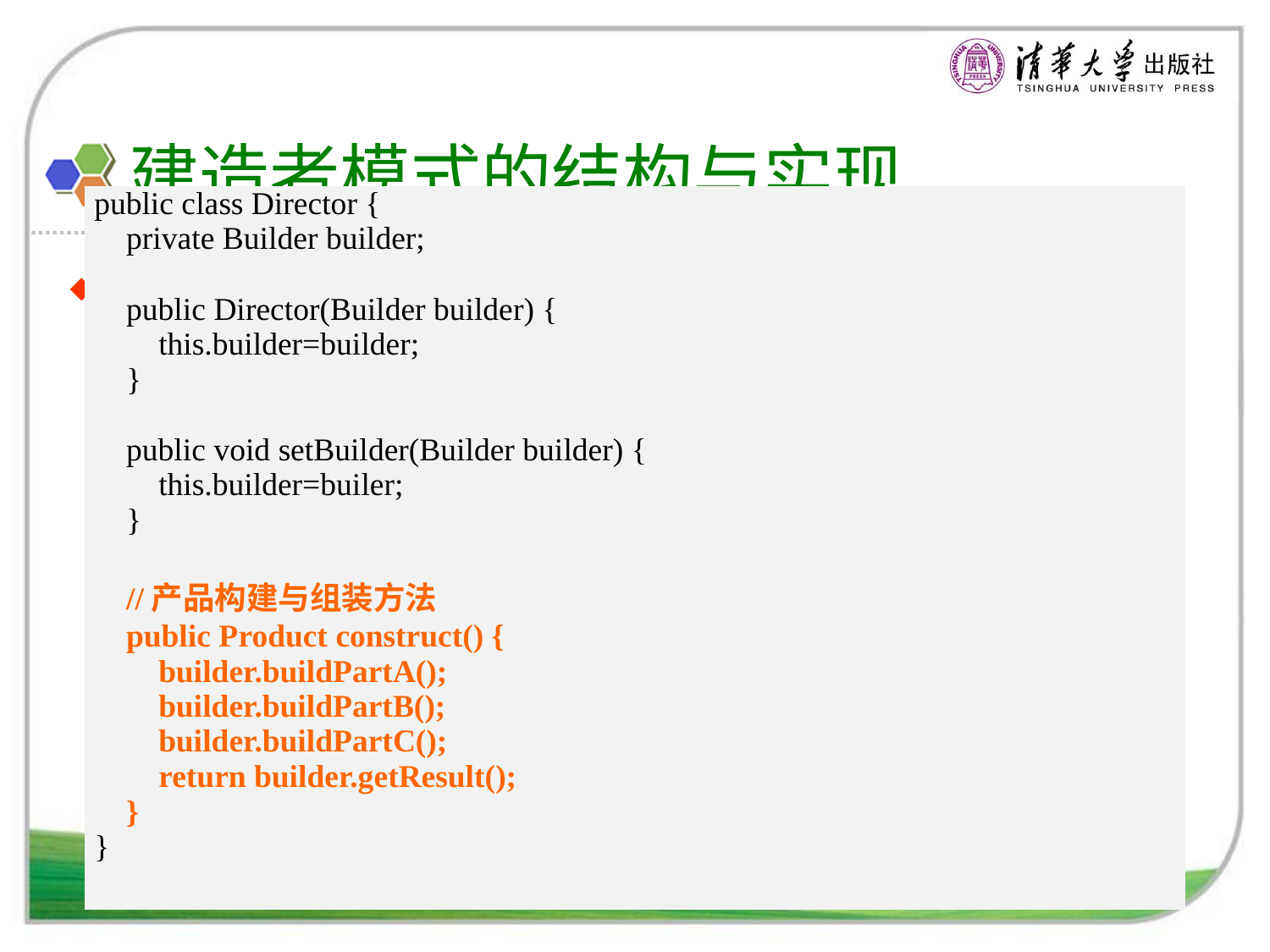

# 建造者模式的结构与实现
| public class Director { private Builder builder; public Director(Builder builder) { this.builder=builder; } public void setBuilder(Builder builder) { this.builder=builer; } //产品构建与组装方法 public Product construct() { builder.buildPartA(); builder.buildPartB(); builder.buildPartC(); return builder.getResult(); } } |
| --- |
建造者模式的实现
典型的指挥者类代码：